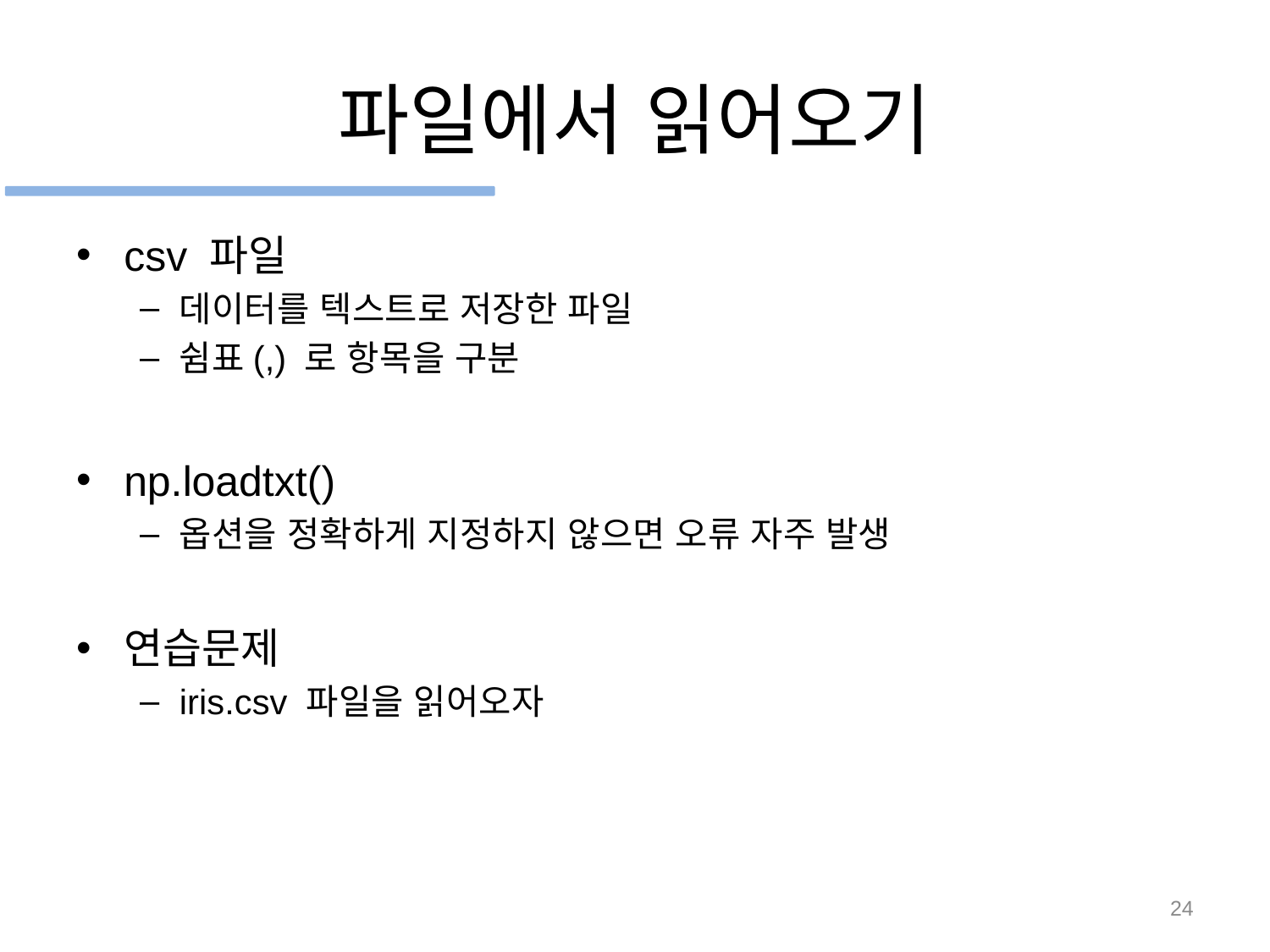

# 파일에서 읽어오기

csv 파일
데이터를 텍스트로 저장한 파일
쉼표(,) 로 항목을 구분

np.loadtxt()
옵션을 정확하게 지정하지 않으면 오류 자주 발생

연습문제
iris.csv 파일을 읽어오자
24